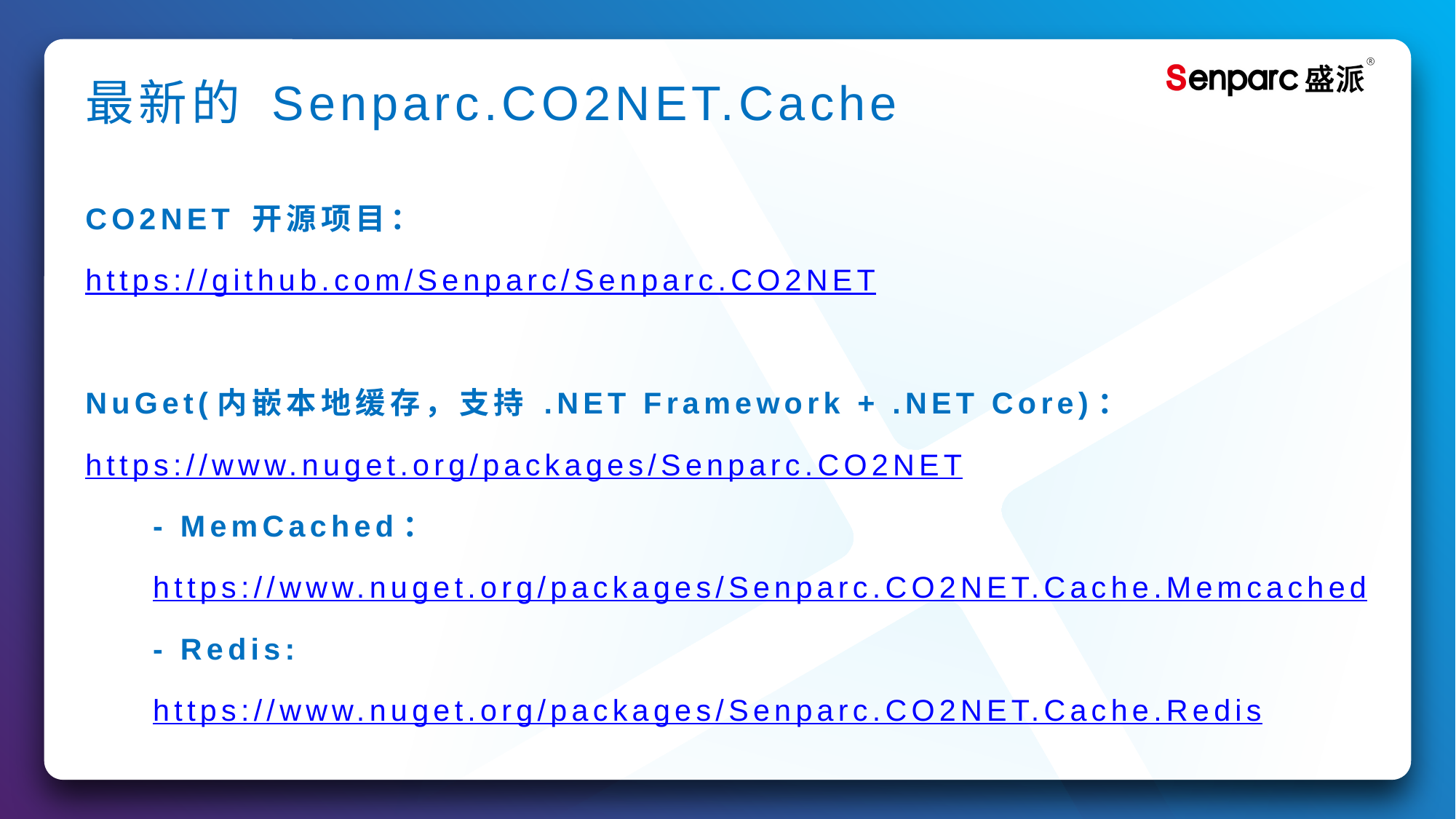

# 最新的 Senparc.CO2NET.Cache
CO2NET 开源项目：
https://github.com/Senparc/Senparc.CO2NET

NuGet(内嵌本地缓存，支持 .NET Framework + .NET Core)：
https://www.nuget.org/packages/Senparc.CO2NET
	- MemCached：
	https://www.nuget.org/packages/Senparc.CO2NET.Cache.Memcached
	- Redis:
	https://www.nuget.org/packages/Senparc.CO2NET.Cache.Redis